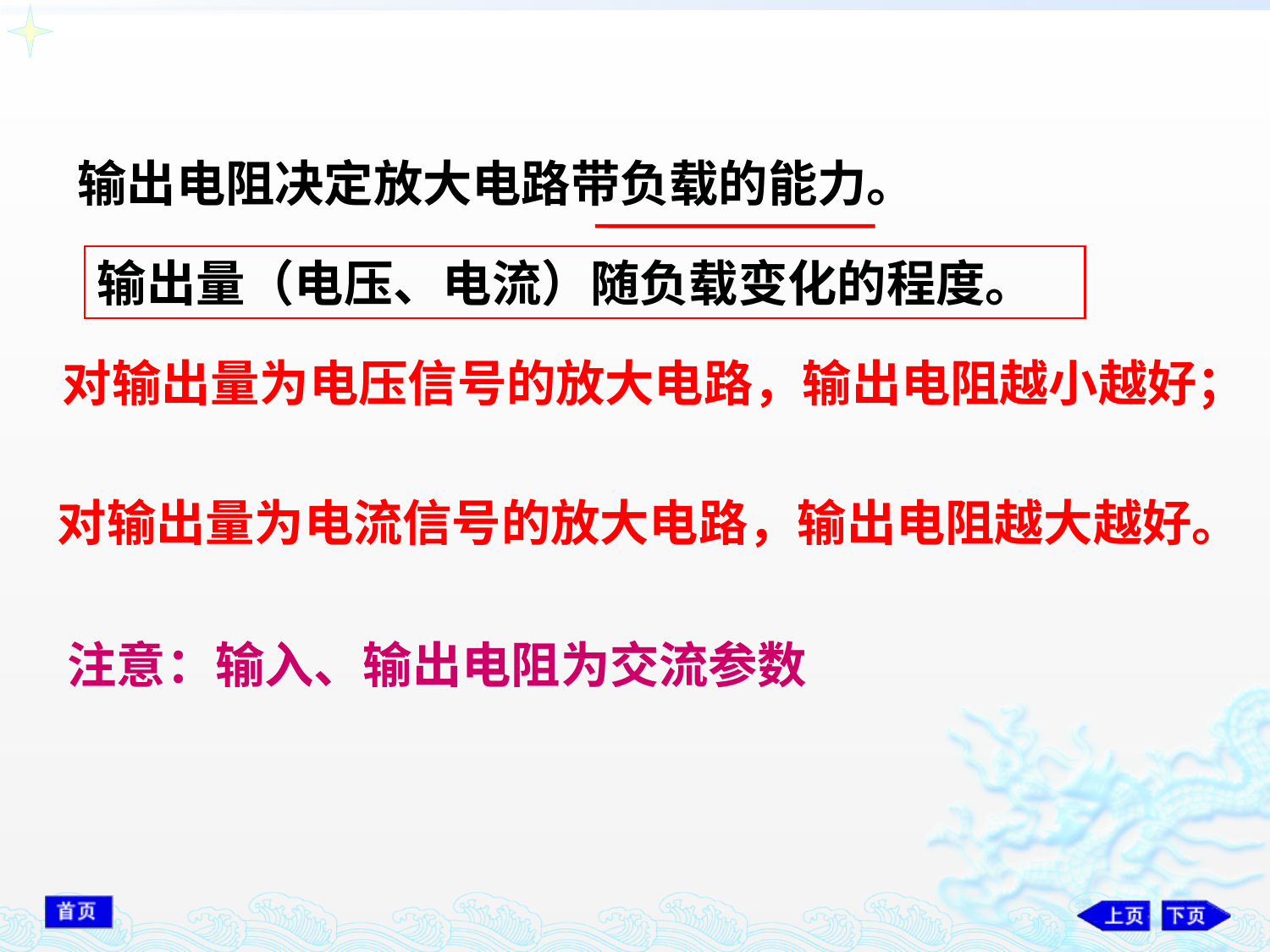

输出电阻决定放大电路带负载的能力。

输出量（电压、电流）随负载变化的程度。
对输出量为电压信号的放大电路，输出电阻越小越好；
对输出量为电流信号的放大电路，输出电阻越大越好。
注意：输入、输出电阻为交流参数